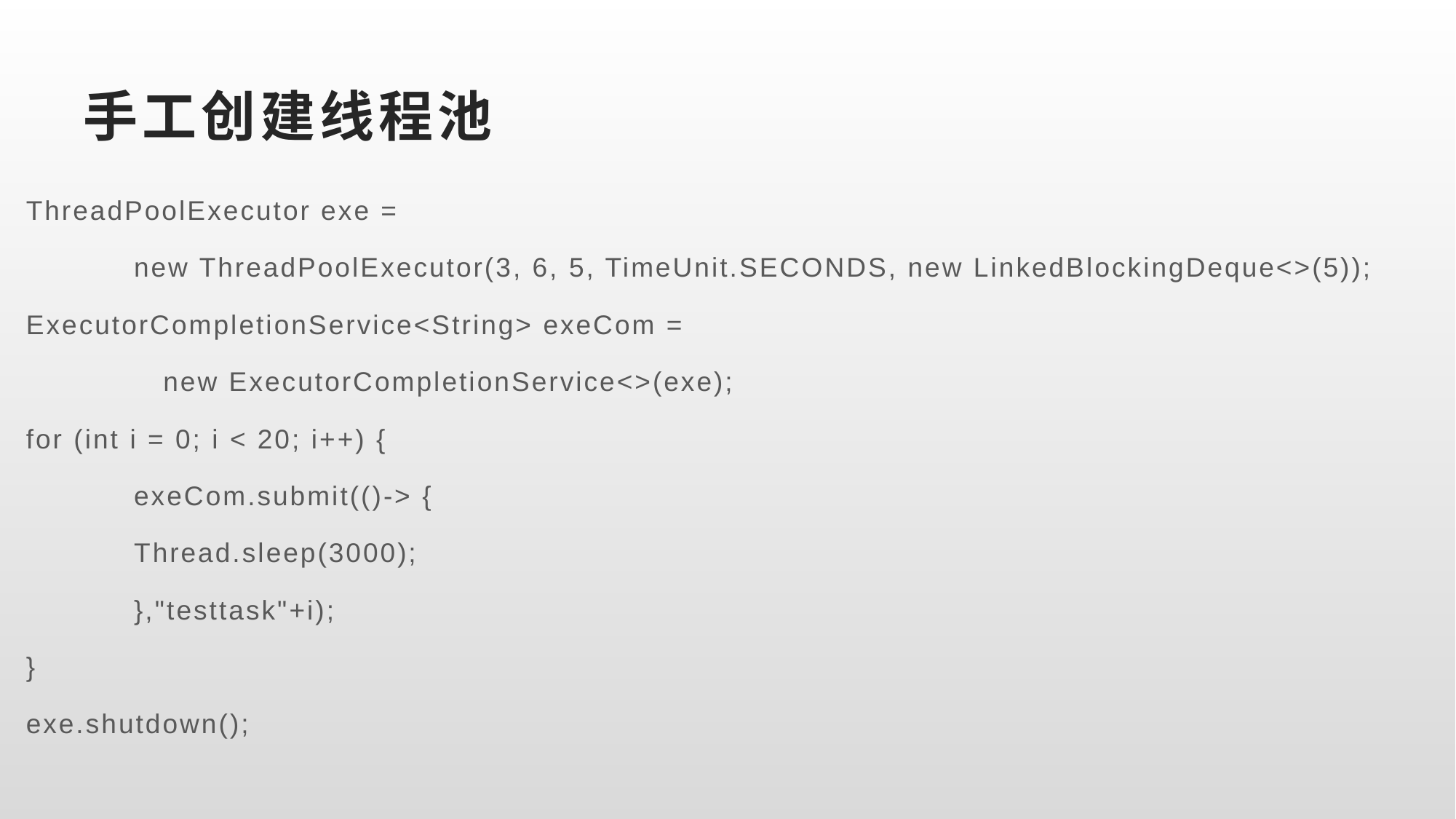

# 手工创建线程池
ThreadPoolExecutor exe =
	new ThreadPoolExecutor(3, 6, 5, TimeUnit.SECONDS, new LinkedBlockingDeque<>(5));
ExecutorCompletionService<String> exeCom =
	   new ExecutorCompletionService<>(exe);
for (int i = 0; i < 20; i++) {
           	exeCom.submit(()-> {
		Thread.sleep(3000);
	},"testtask"+i);
}
exe.shutdown();